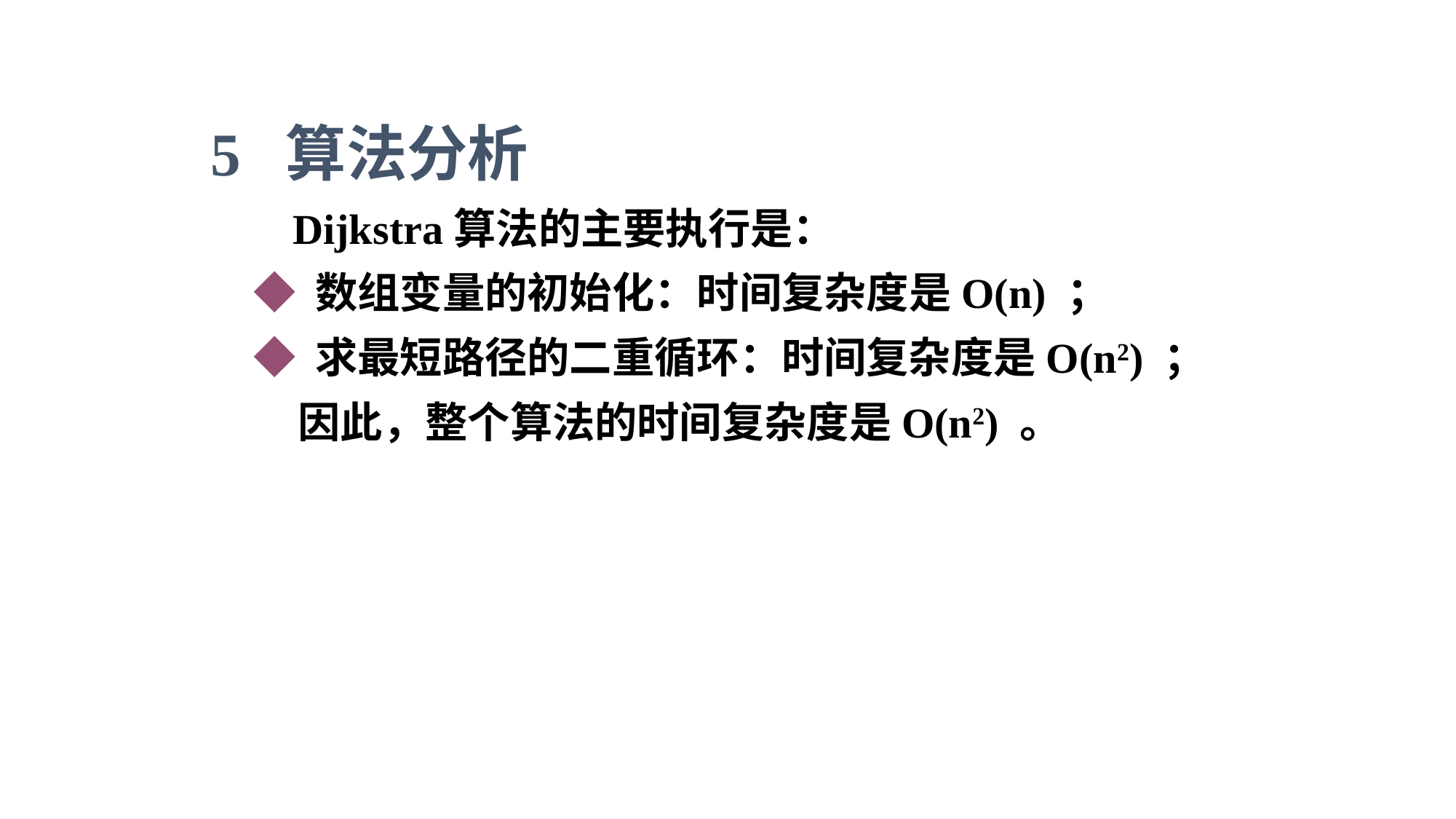

5  算法分析
         Dijkstra算法的主要执行是：
◆ 数组变量的初始化：时间复杂度是O(n) ；
◆ 求最短路径的二重循环：时间复杂度是O(n2) ；
        因此，整个算法的时间复杂度是O(n2) 。